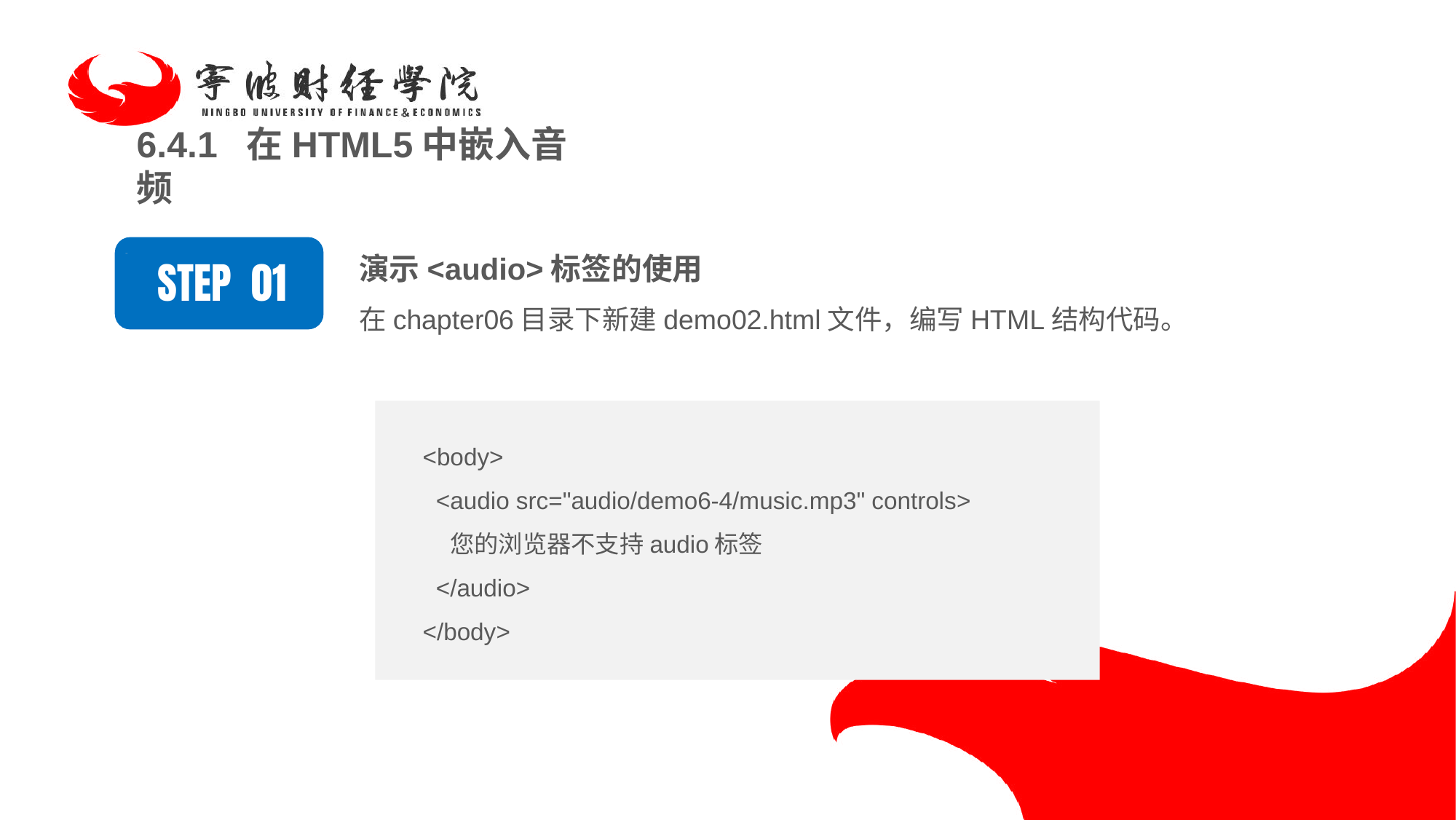

6.4.1  在HTML5中嵌入音频
演示<audio>标签的使用
在chapter06目录下新建demo02.html文件，编写HTML结构代码。

STEP  01

<body>
  <audio src="audio/demo6-4/music.mp3" controls>
    您的浏览器不支持audio标签
  </audio>
</body>